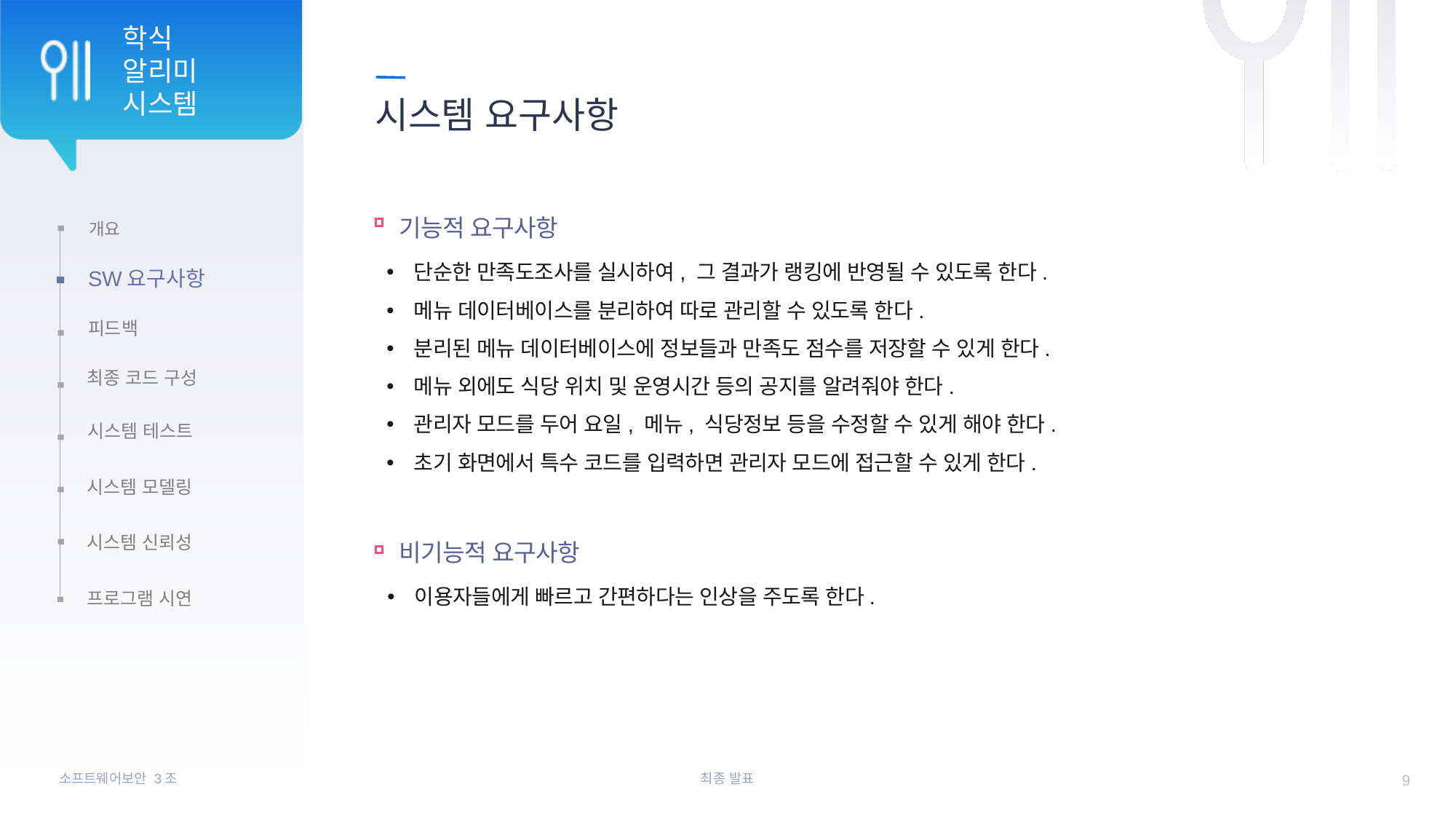

# 시스템 요구사항
기능적 요구사항

단순한 만족도조사를 실시하여, 그 결과가 랭킹에 반영될 수 있도록 한다.
메뉴 데이터베이스를 분리하여 따로 관리할 수 있도록 한다.
분리된 메뉴 데이터베이스에 정보들과 만족도 점수를 저장할 수 있게 한다.
메뉴 외에도 식당 위치 및 운영시간 등의 공지를 알려줘야 한다.
관리자 모드를 두어 요일, 메뉴, 식당정보 등을 수정할 수 있게 해야 한다.
초기 화면에서 특수 코드를 입력하면 관리자 모드에 접근할 수 있게 한다.
비기능적 요구사항

이용자들에게 빠르고 간편하다는 인상을 주도록 한다.
9